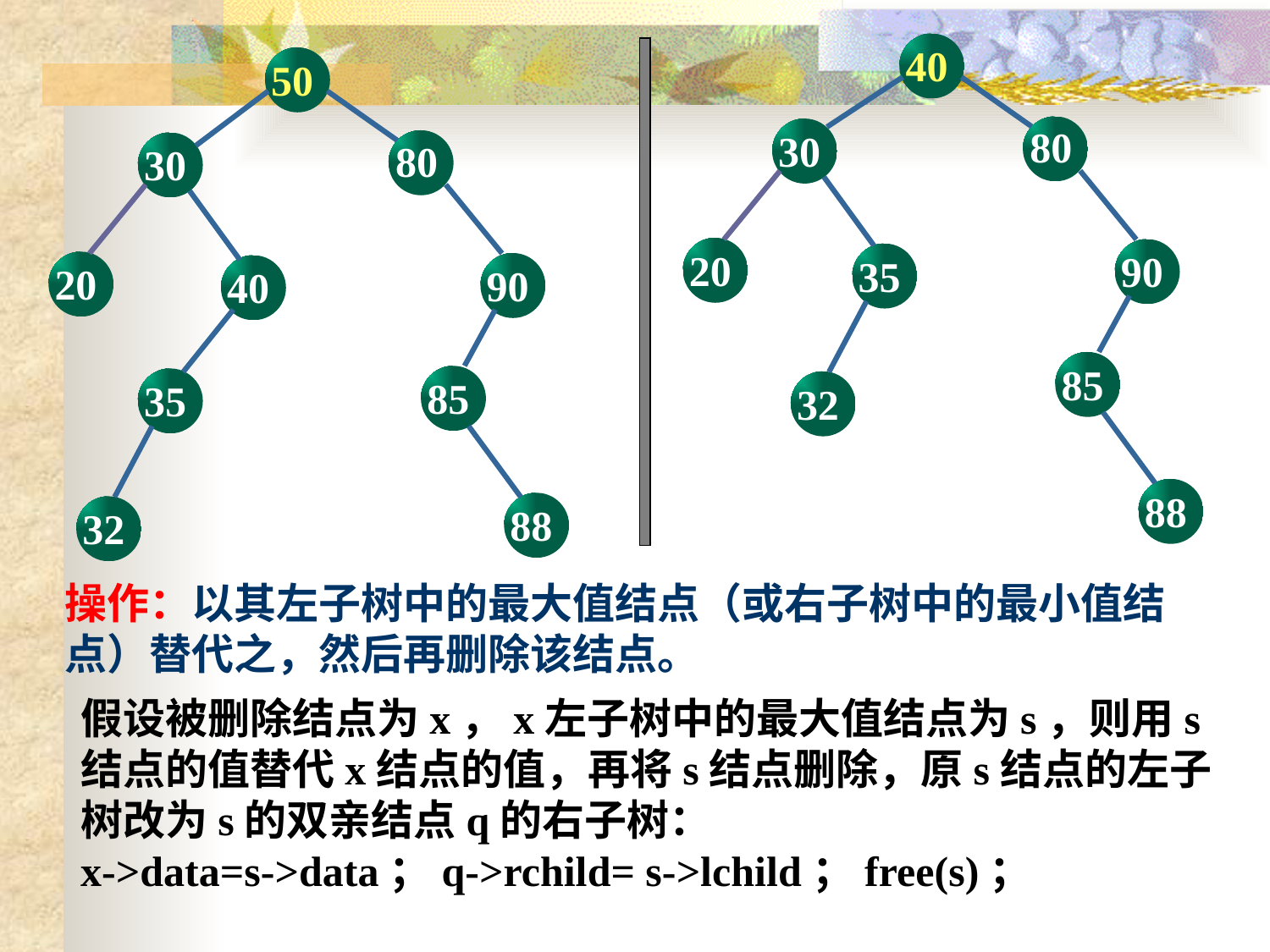

40

50

80
30

80
30

20
90
35

20
90
40

85

85
35
32

88

88
32
操作：以其左子树中的最大值结点（或右子树中的最小值结点）替代之，然后再删除该结点。
假设被删除结点为x，x左子树中的最大值结点为s，则用s结点的值替代x结点的值，再将s结点删除，原s结点的左子树改为s的双亲结点q的右子树：
x->data=s->data；q->rchild= s->lchild；free(s)；